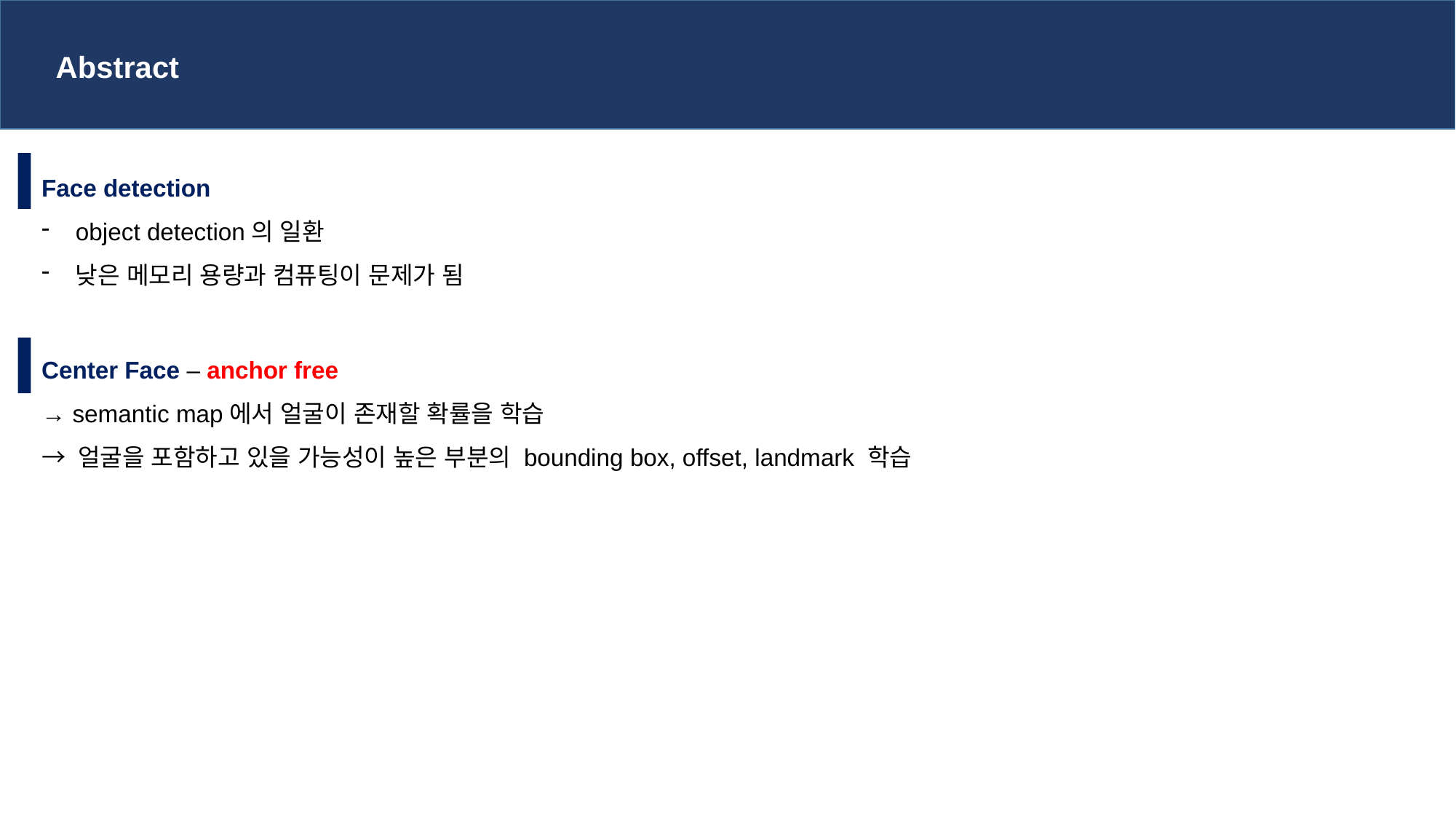

Abstract

Face detection
object detection의 일환
낮은 메모리 용량과 컴퓨팅이 문제가 됨
Center Face – anchor free
→ semantic map에서 얼굴이 존재할 확률을 학습
→ 얼굴을 포함하고 있을 가능성이 높은 부분의 bounding box, offset, landmark 학습